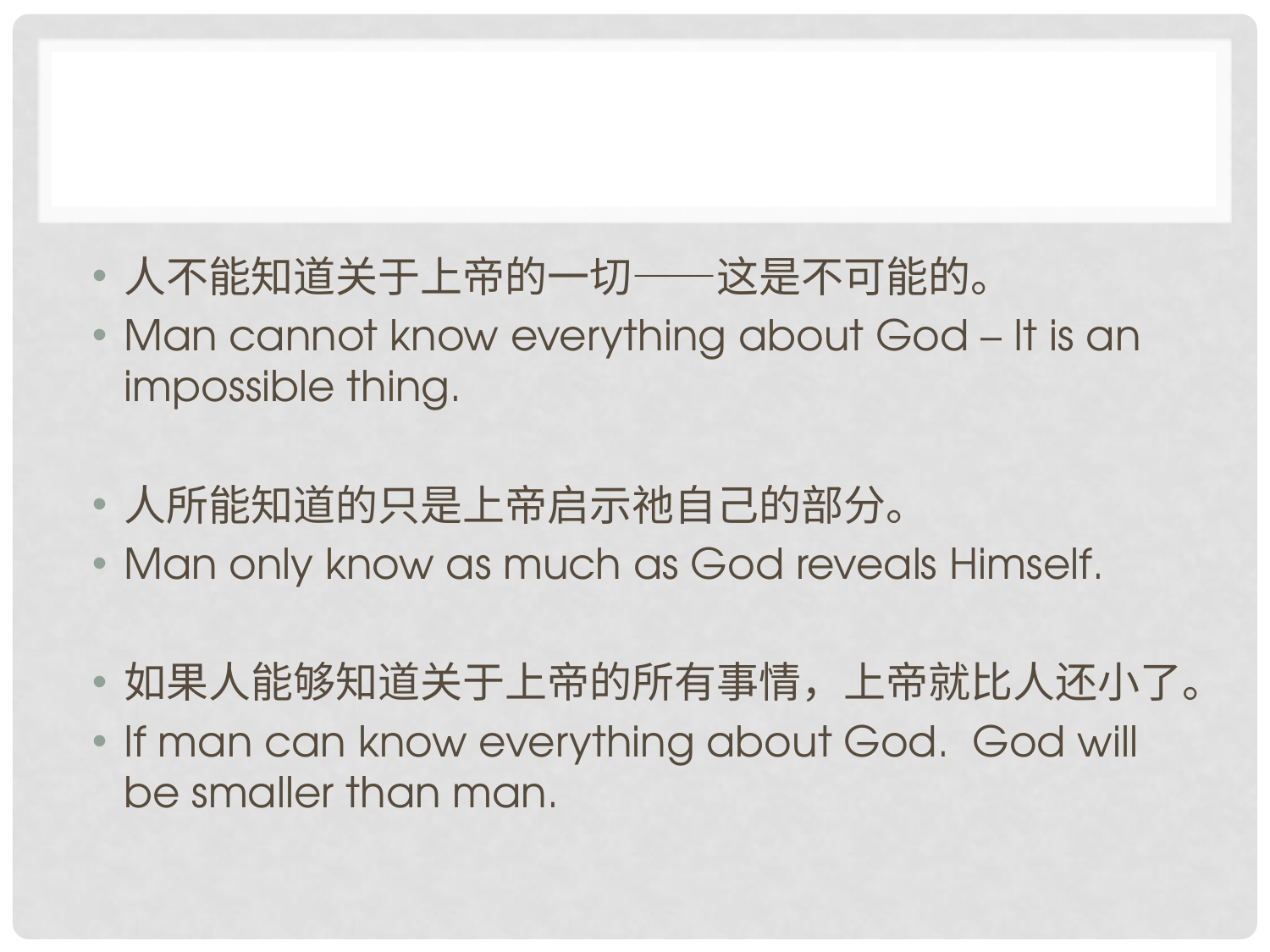

#
人不能知道关于上帝的一切——这是不可能的。
Man cannot know everything about God – It is an impossible thing.

人所能知道的只是上帝启示祂自己的部分。
Man only know as much as God reveals Himself.

如果人能够知道关于上帝的所有事情，上帝就比人还小了。
If man can know everything about God.  God will be smaller than man.